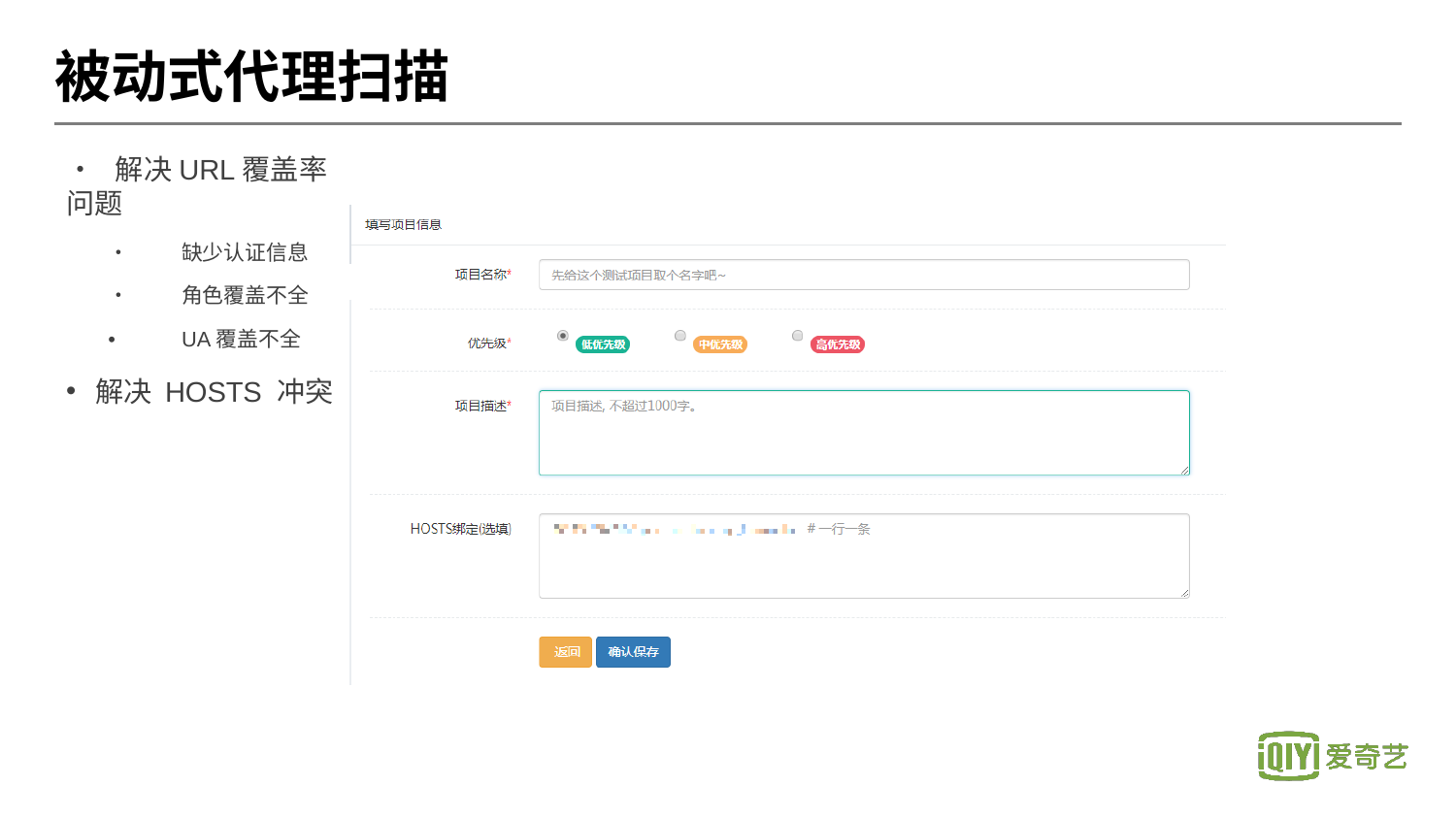

# 被动式代理扫描
•  解决URL覆盖率问题
•	缺少认证信息
•	角色覆盖不全
•	UA覆盖不全

解决 HOSTS 冲突